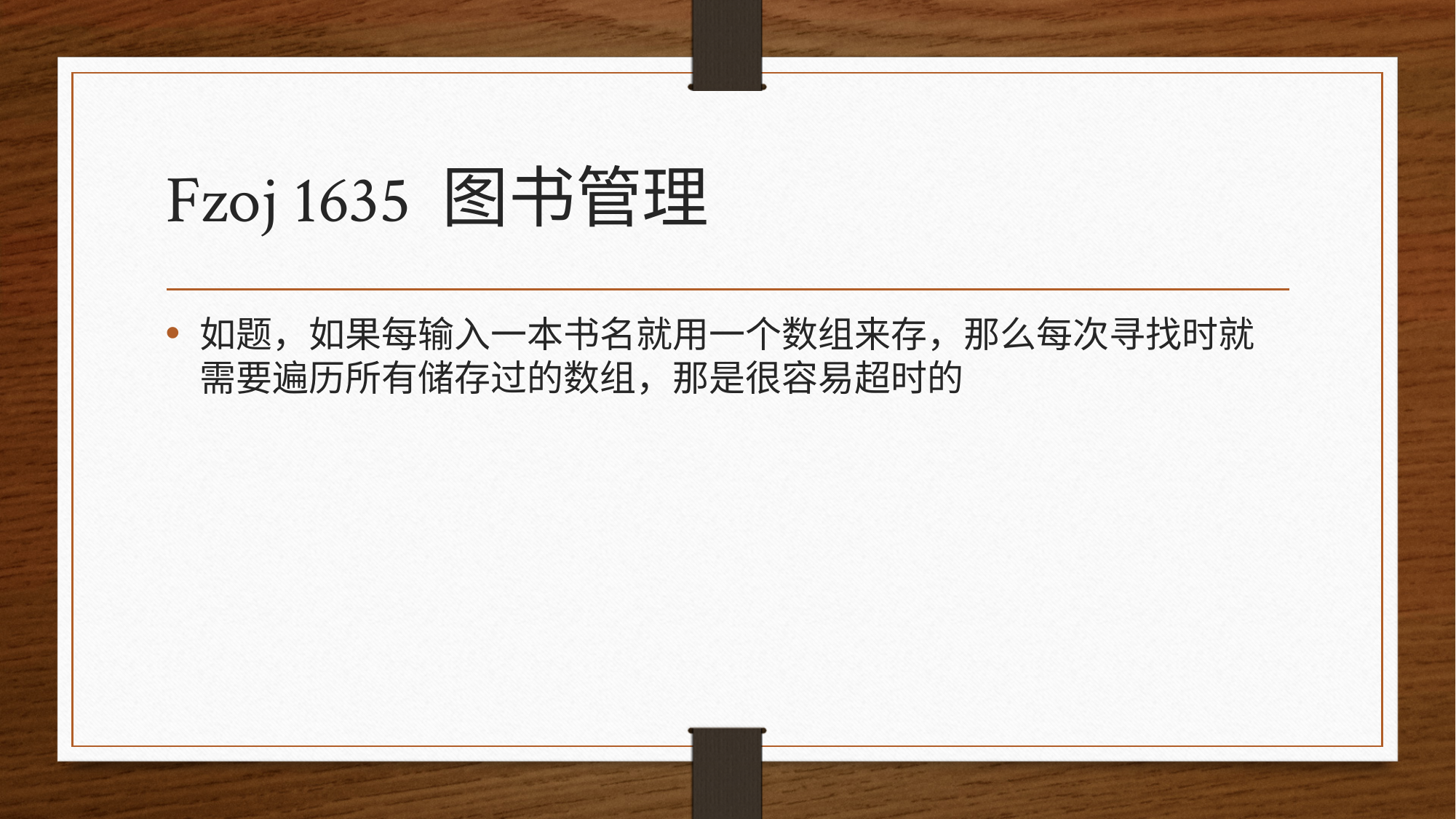

# Fzoj 1635 图书管理
如题，如果每输入一本书名就用一个数组来存，那么每次寻找时就需要遍历所有储存过的数组，那是很容易超时的